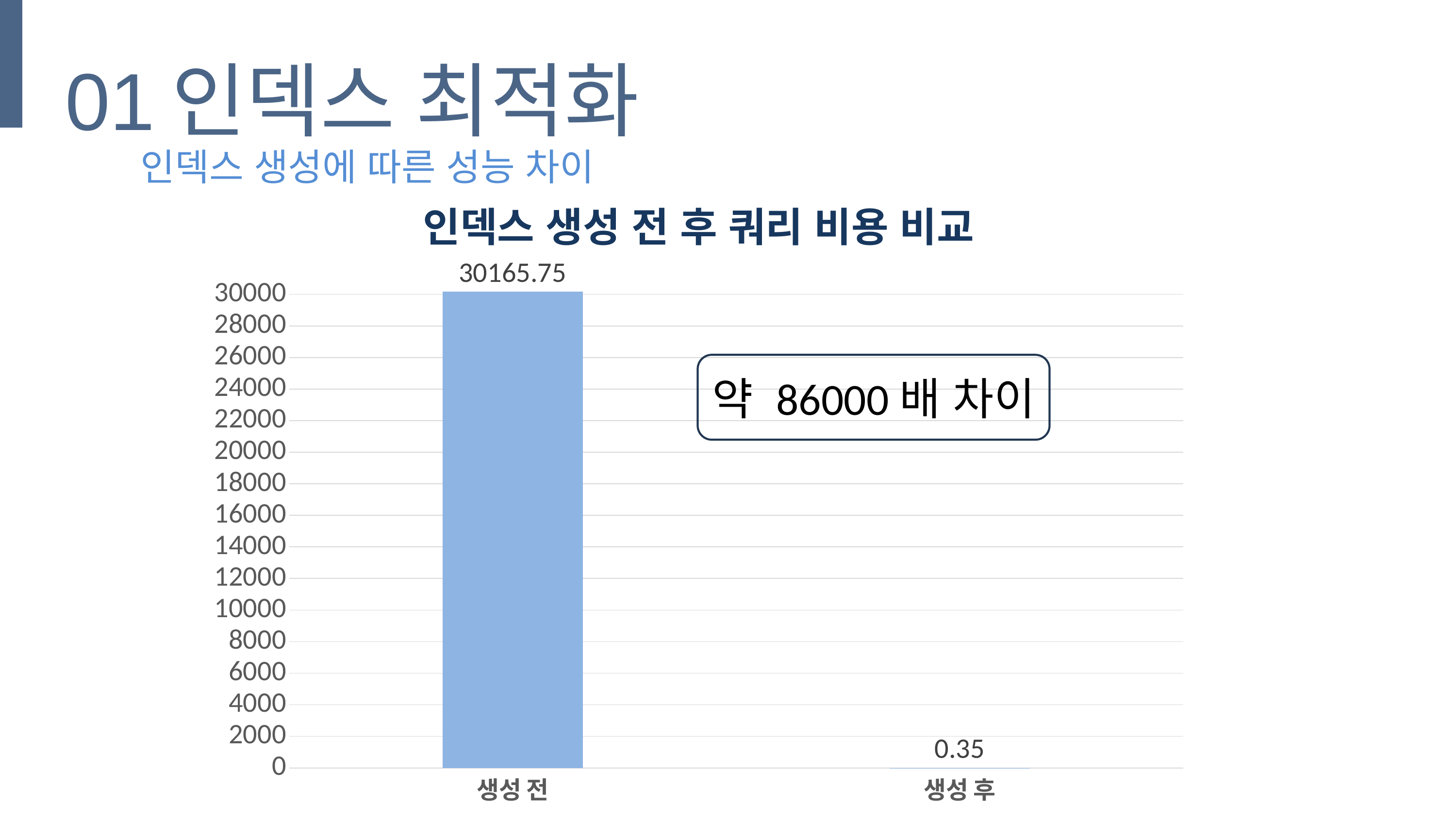

01
인덱스 최적화
인덱스 생성에 따른 성능 차이

### Chart: 인덱스 생성 전 후 쿼리 비용 비교

| Category | Query Cost |
|---|---|
| 생성 전 | 30165.75 |
| 생성 후 | 0.35 |
약 86000배 차이